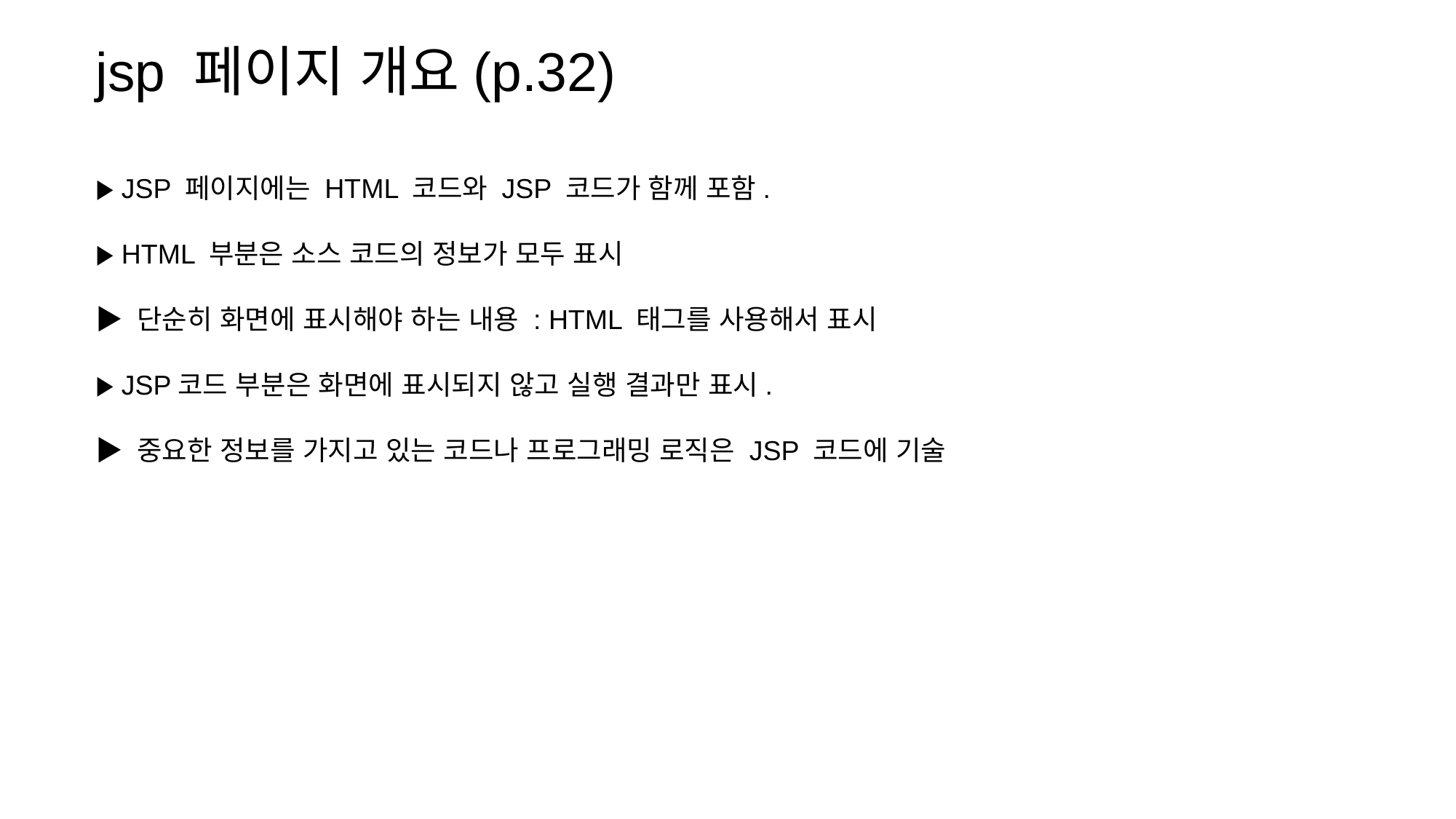

jsp 페이지 개요(p.32)
▶ JSP 페이지에는 HTML 코드와 JSP 코드가 함께 포함.
▶ HTML 부분은 소스 코드의 정보가 모두 표시
▶ 단순히 화면에 표시해야 하는 내용 : HTML 태그를 사용해서 표시
▶ JSP코드 부분은 화면에 표시되지 않고 실행 결과만 표시.
▶ 중요한 정보를 가지고 있는 코드나 프로그래밍 로직은 JSP 코드에 기술